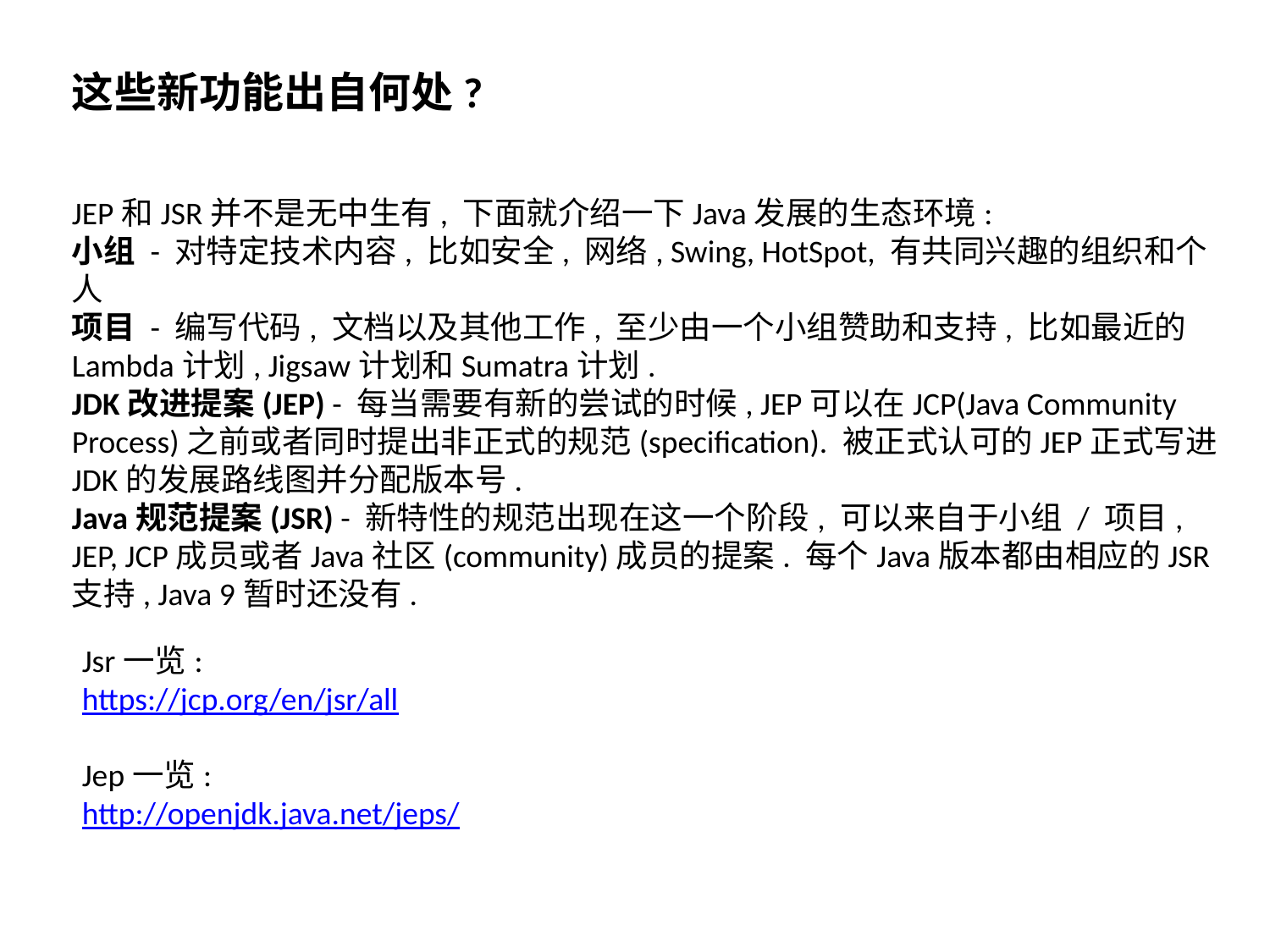

这些新功能出自何处?

JEP和JSR并不是无中生有, 下面就介绍一下Java发展的生态环境:
小组 - 对特定技术内容, 比如安全, 网络, Swing, HotSpot, 有共同兴趣的组织和个人
项目 - 编写代码, 文档以及其他工作, 至少由一个小组赞助和支持, 比如最近的Lambda计划, Jigsaw计划和Sumatra计划.
JDK改进提案(JEP) - 每当需要有新的尝试的时候, JEP可以在JCP(Java Community Process)之前或者同时提出非正式的规范(specification). 被正式认可的JEP正式写进JDK的发展路线图并分配版本号.
Java规范提案(JSR) - 新特性的规范出现在这一个阶段, 可以来自于小组 / 项目, JEP, JCP成员或者Java社区(community)成员的提案. 每个Java版本都由相应的JSR支持, Java 9暂时还没有.
Jsr一览:
https://jcp.org/en/jsr/all

Jep一览:
http://openjdk.java.net/jeps/